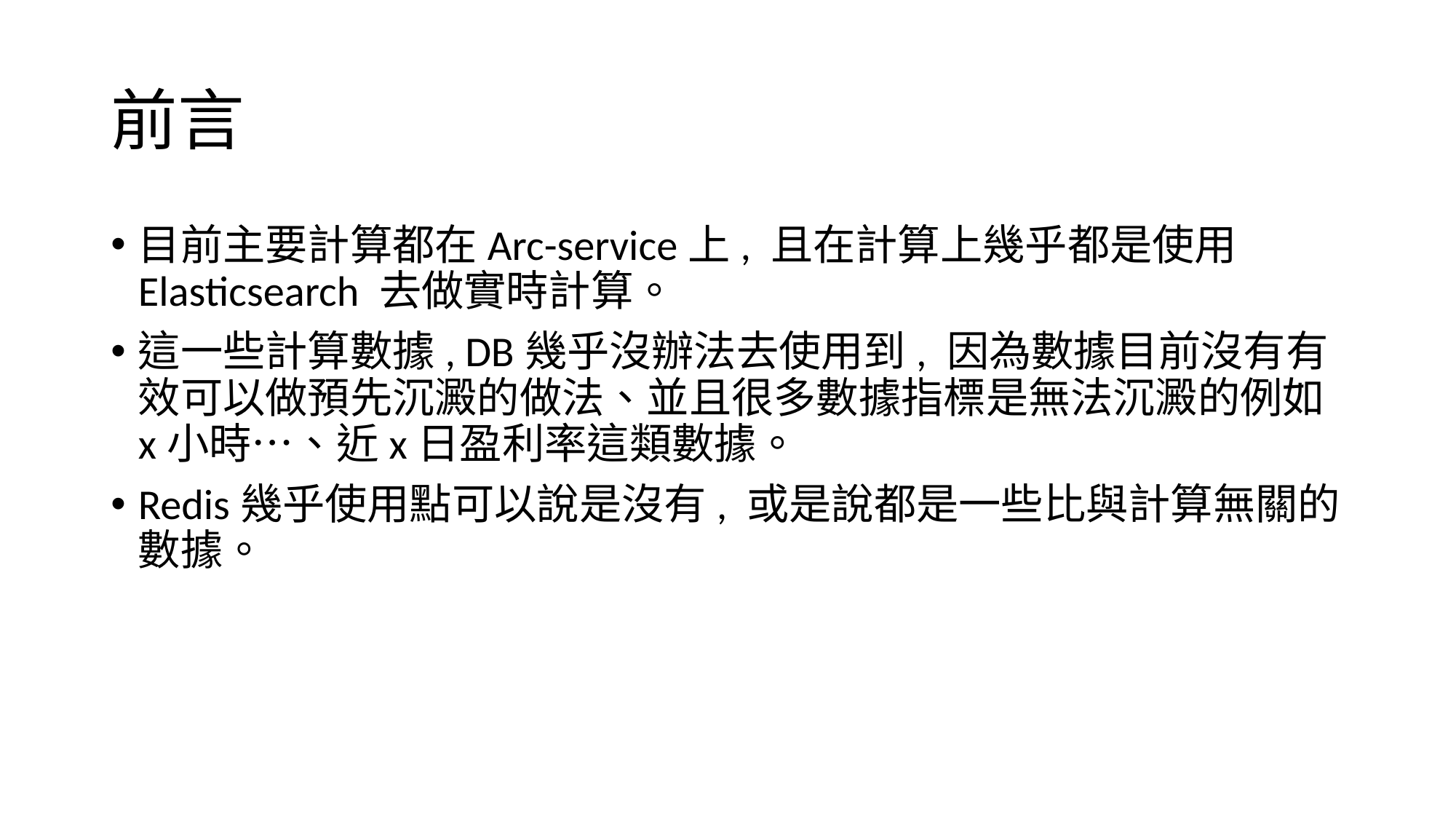

# 前言
目前主要計算都在Arc-service上, 且在計算上幾乎都是使用Elasticsearch 去做實時計算。
這一些計算數據, DB幾乎沒辦法去使用到, 因為數據目前沒有有效可以做預先沉澱的做法、並且很多數據指標是無法沉澱的例如x小時…、近x日盈利率這類數據。
Redis幾乎使用點可以說是沒有, 或是說都是一些比與計算無關的數據。